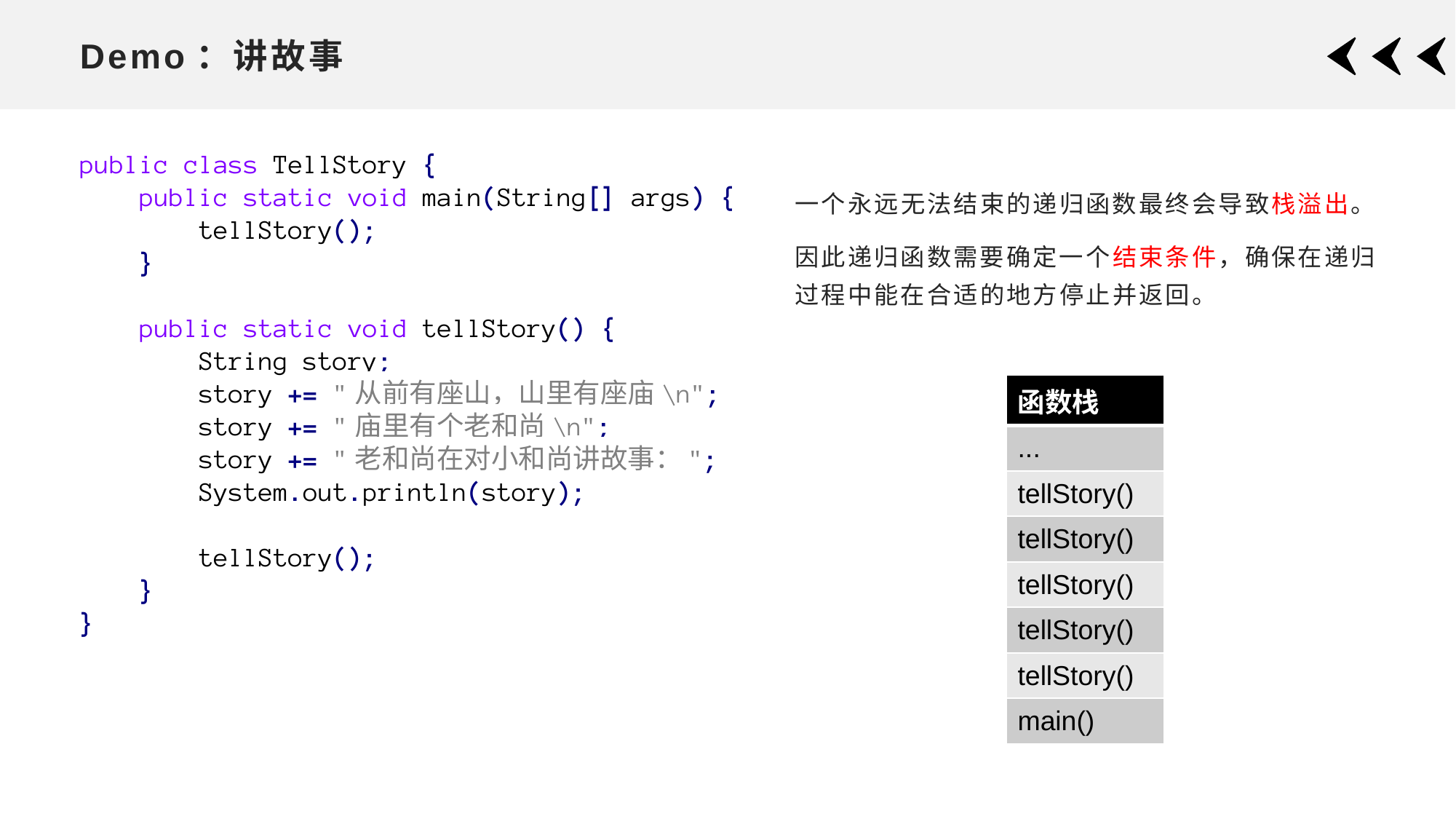

# Demo：讲故事
public class TellStory {
    public static void main(String[] args) {
        tellStory();
    }

    public static void tellStory() {
        String story;
        story += "从前有座山，山里有座庙\n";
        story += "庙里有个老和尚\n";
        story += "老和尚在对小和尚讲故事：";
        System.out.println(story);

        tellStory();
    }
}
一个永远无法结束的递归函数最终会导致栈溢出。
因此递归函数需要确定一个结束条件，确保在递归过程中能在合适的地方停止并返回。
| 函数栈 |
| --- |
| ... |
| tellStory() |
| tellStory() |
| tellStory() |
| tellStory() |
| tellStory() |
| main() |